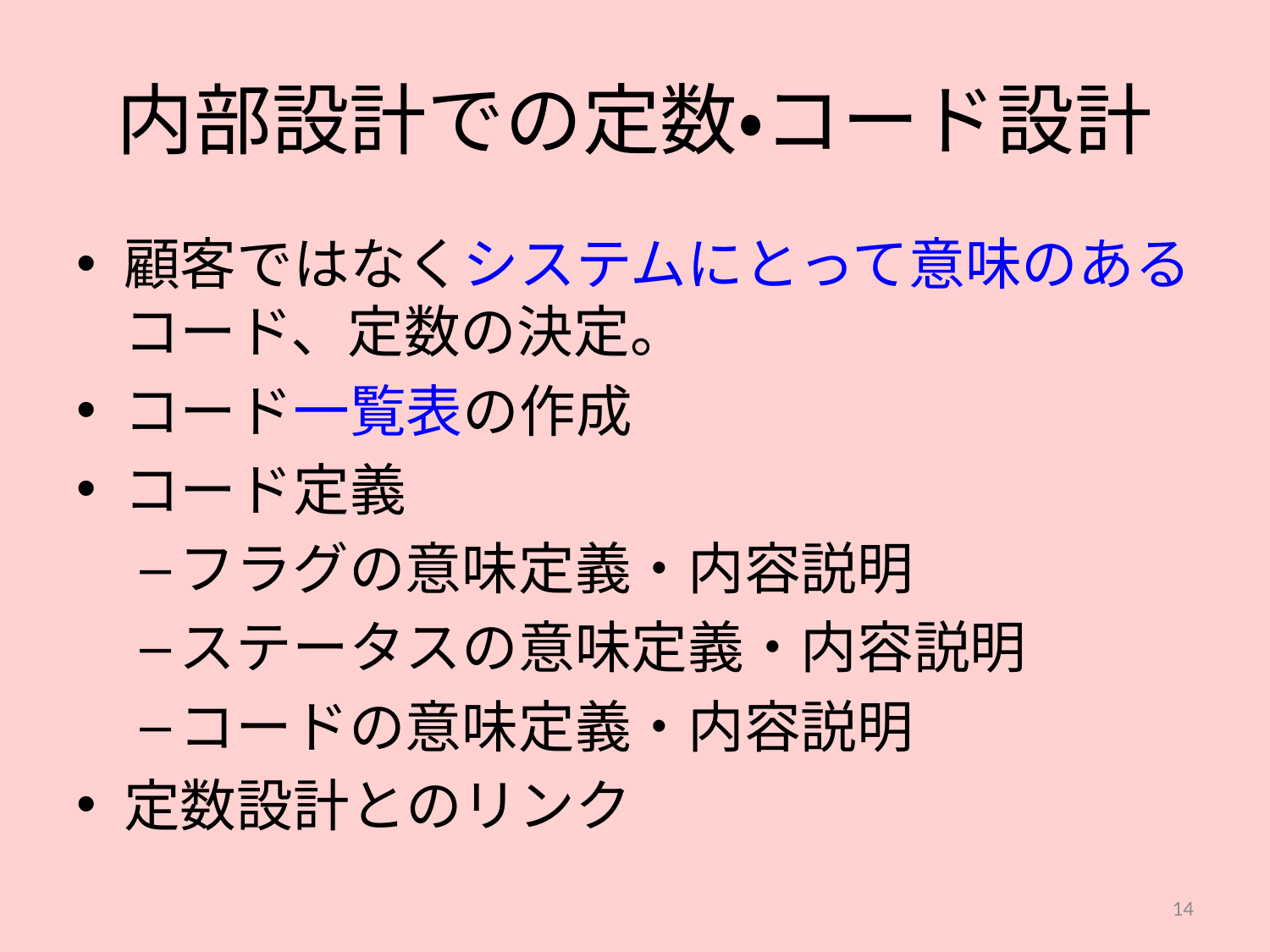

# 内部設計での定数・コード設計
顧客ではなくシステムにとって意味のあるコード、定数の決定。
コード一覧表の作成
コード定義
フラグの意味定義・内容説明
ステータスの意味定義・内容説明
コードの意味定義・内容説明
定数設計とのリンク
14